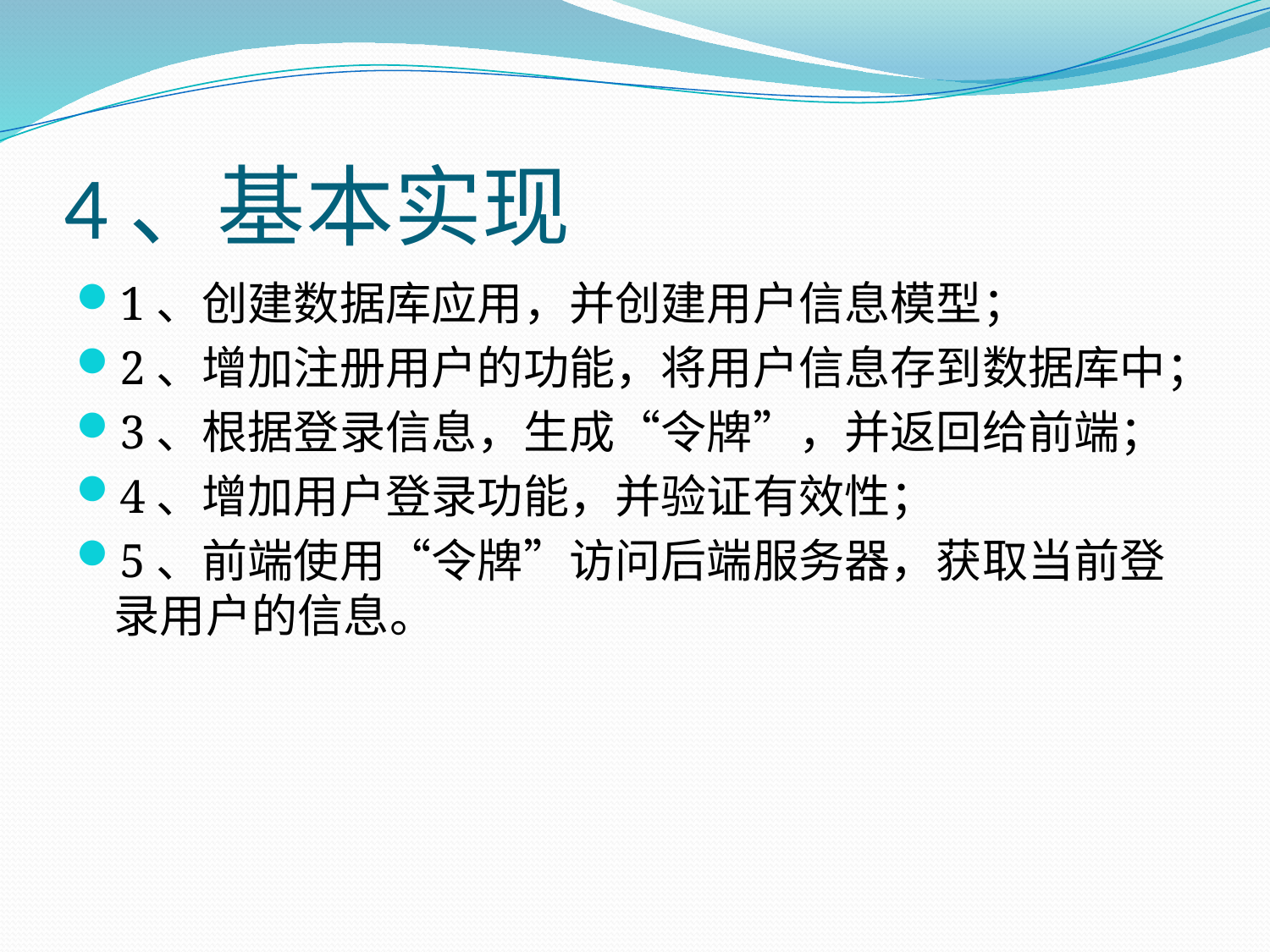

# 4、基本实现
1、创建数据库应用，并创建用户信息模型；
2、增加注册用户的功能，将用户信息存到数据库中；
3、根据登录信息，生成“令牌”，并返回给前端；
4、增加用户登录功能，并验证有效性；
5、前端使用“令牌”访问后端服务器，获取当前登录用户的信息。